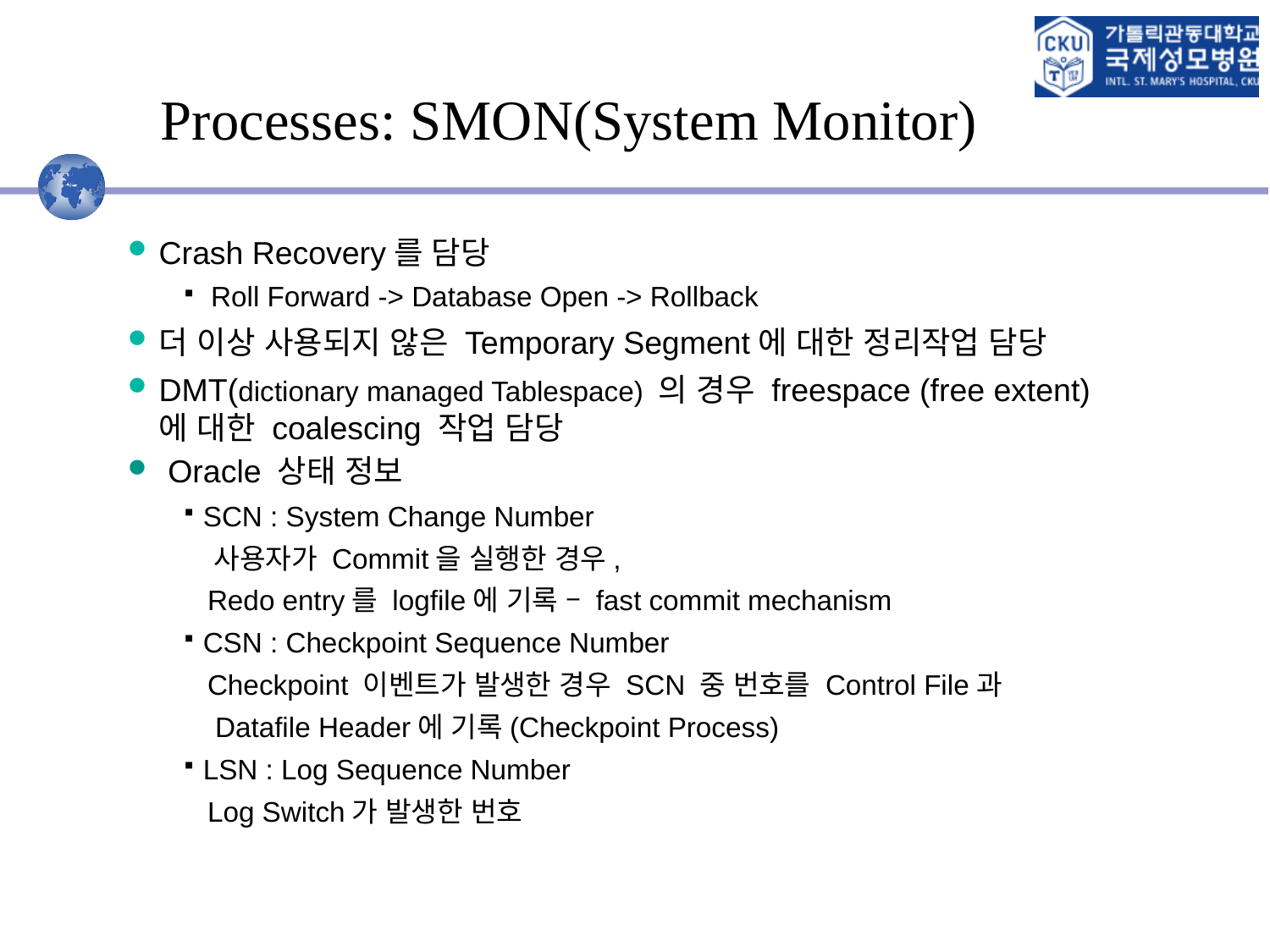

# Processes: SMON(System Monitor)
Crash Recovery를 담당
 Roll Forward -> Database Open -> Rollback
더 이상 사용되지 않은 Temporary Segment에 대한 정리작업 담당
DMT(dictionary managed Tablespace) 의 경우 freespace (free extent)에 대한 coalescing 작업 담당
 Oracle 상태 정보
SCN : System Change Number
   사용자가 Commit을 실행한 경우,
   Redo entry를 logfile에 기록 – fast commit mechanism
CSN : Checkpoint Sequence Number
   Checkpoint 이벤트가 발생한 경우 SCN 중 번호를 Control File과
    Datafile Header에 기록(Checkpoint Process)
LSN : Log Sequence Number
   Log Switch가 발생한 번호